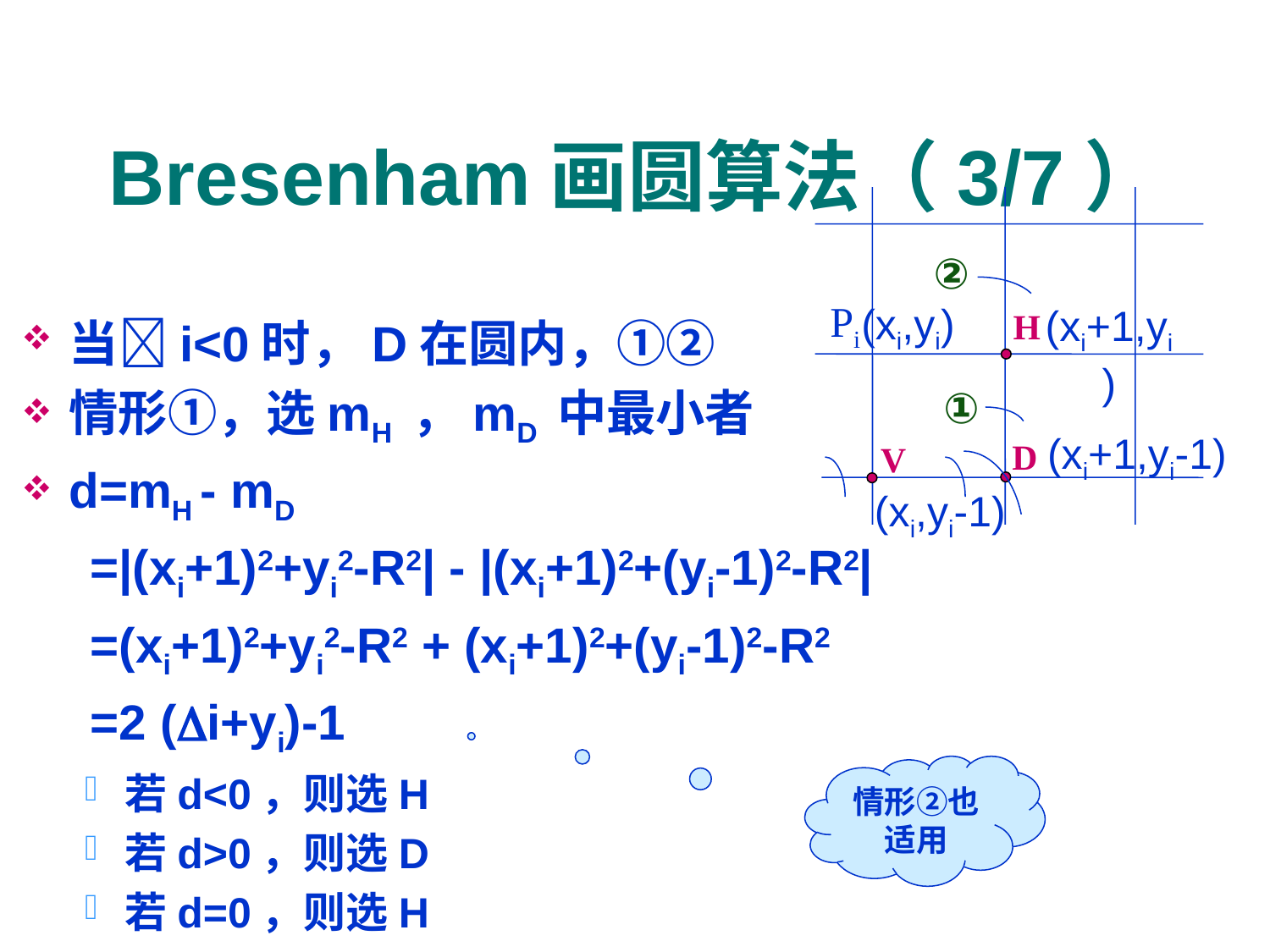

# Bresenham画圆算法（3/7）

②

Pi

(xi,yi)

(xi+1,yi)

H

①

(xi+1,yi-1)

D
V

(xi,yi-1)

当Δi<0时，D在圆内，①②
情形①，选mH ，mD 中最小者
d=mH - mD
     =|(xi+1)2+yi2-R2| - |(xi+1)2+(yi-1)2-R2|
     =(xi+1)2+yi2-R2 + (xi+1)2+(yi-1)2-R2
     =2 (Δi+yi)-1
若d<0，则选H
若d>0，则选D
若d=0，则选H
情形②也适用